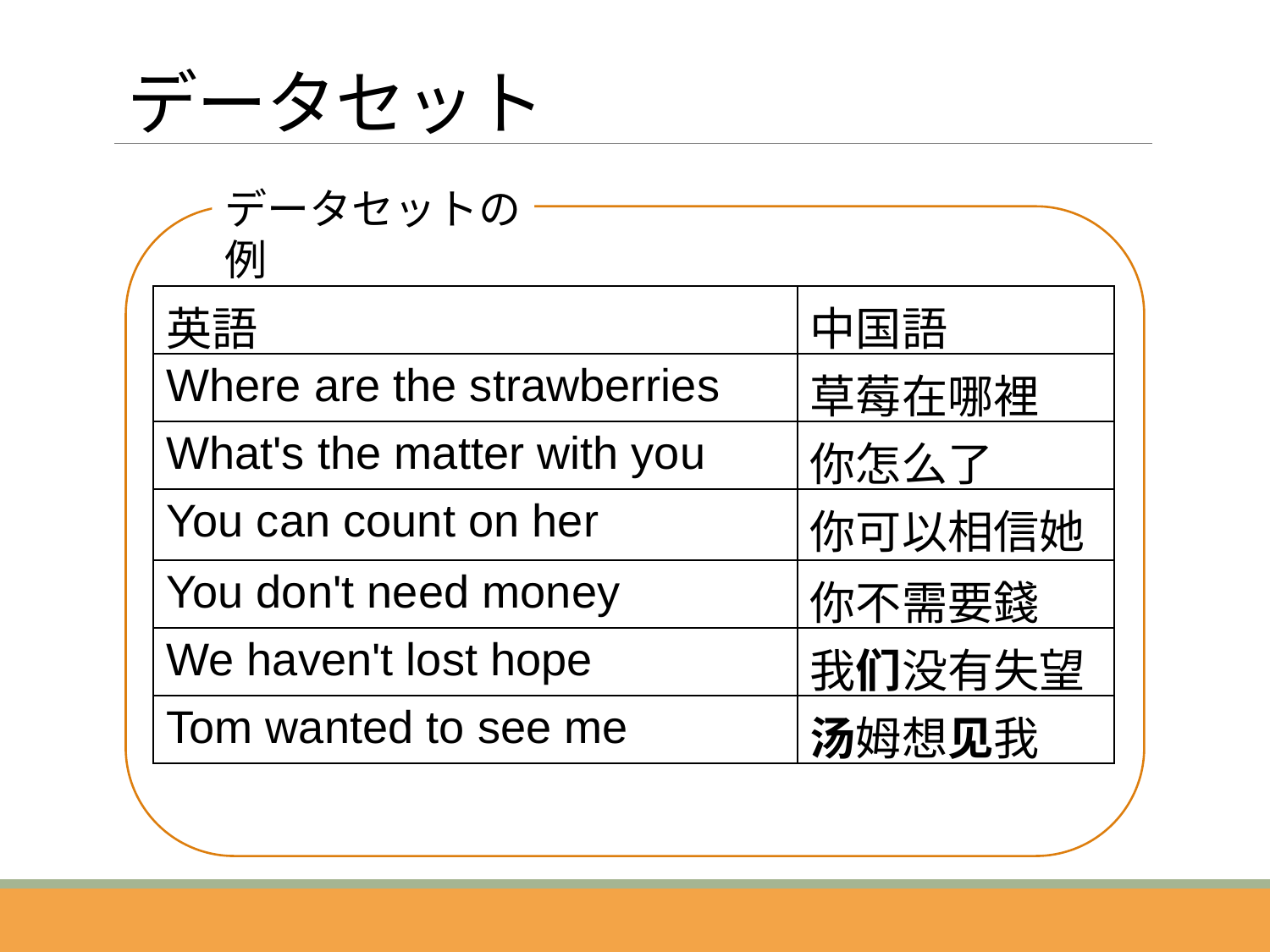

# データセット
データセットの例

| 英語 | 中国語 |
| --- | --- |
| Where are the strawberries | 草莓在哪裡 |
| What's the matter with you | 你怎么了 |
| You can count on her | 你可以相信她 |
| You don't need money | 你不需要錢 |
| We haven't lost hope | 我们没有失望 |
| Tom wanted to see me | 汤姆想见我 |
13